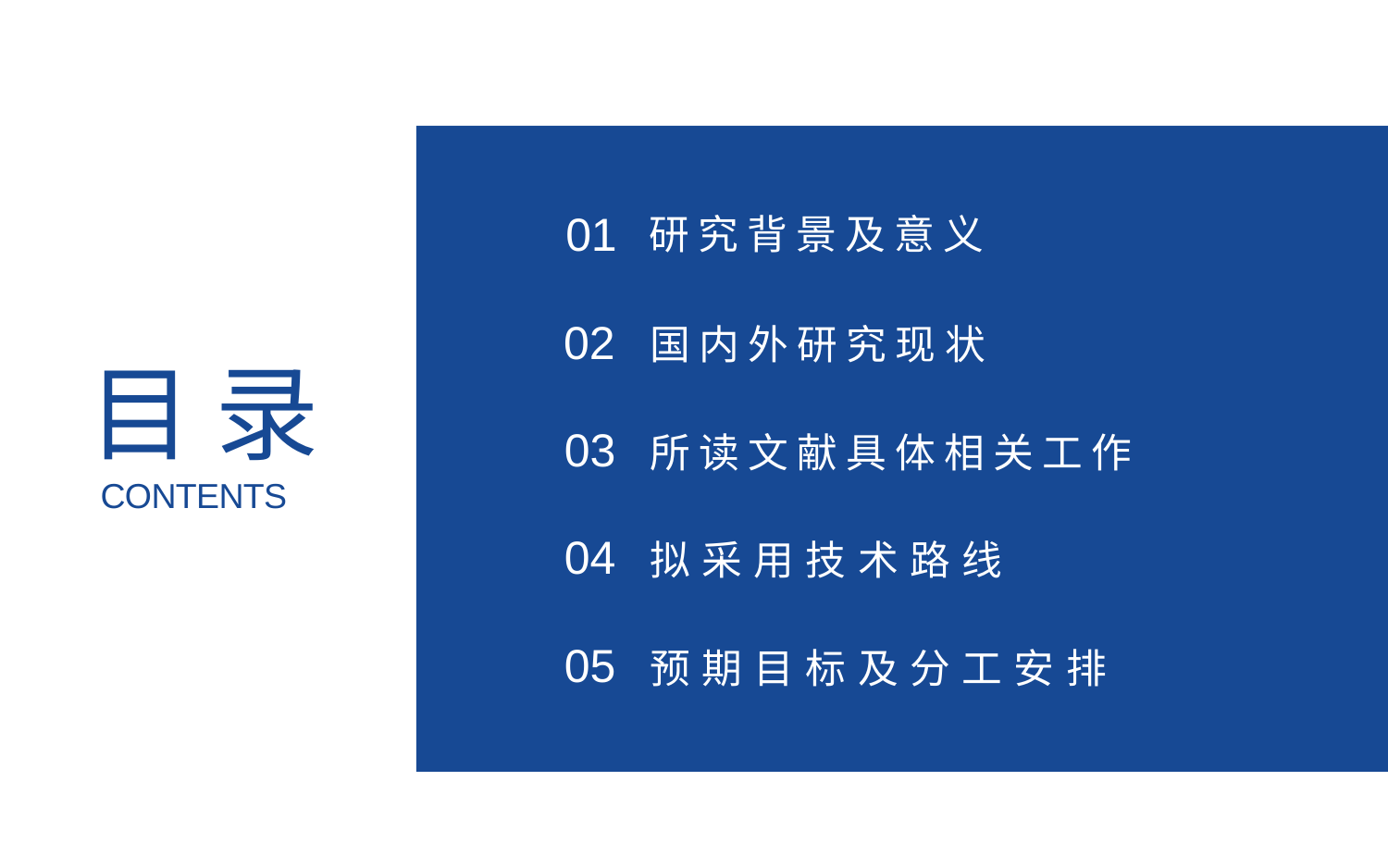

01
研究背景及意义
02
国内外研究现状
03
所读文献具体相关工作
04
拟采用技术路线
05
预期目标及分工安排
目录
CONTENTS